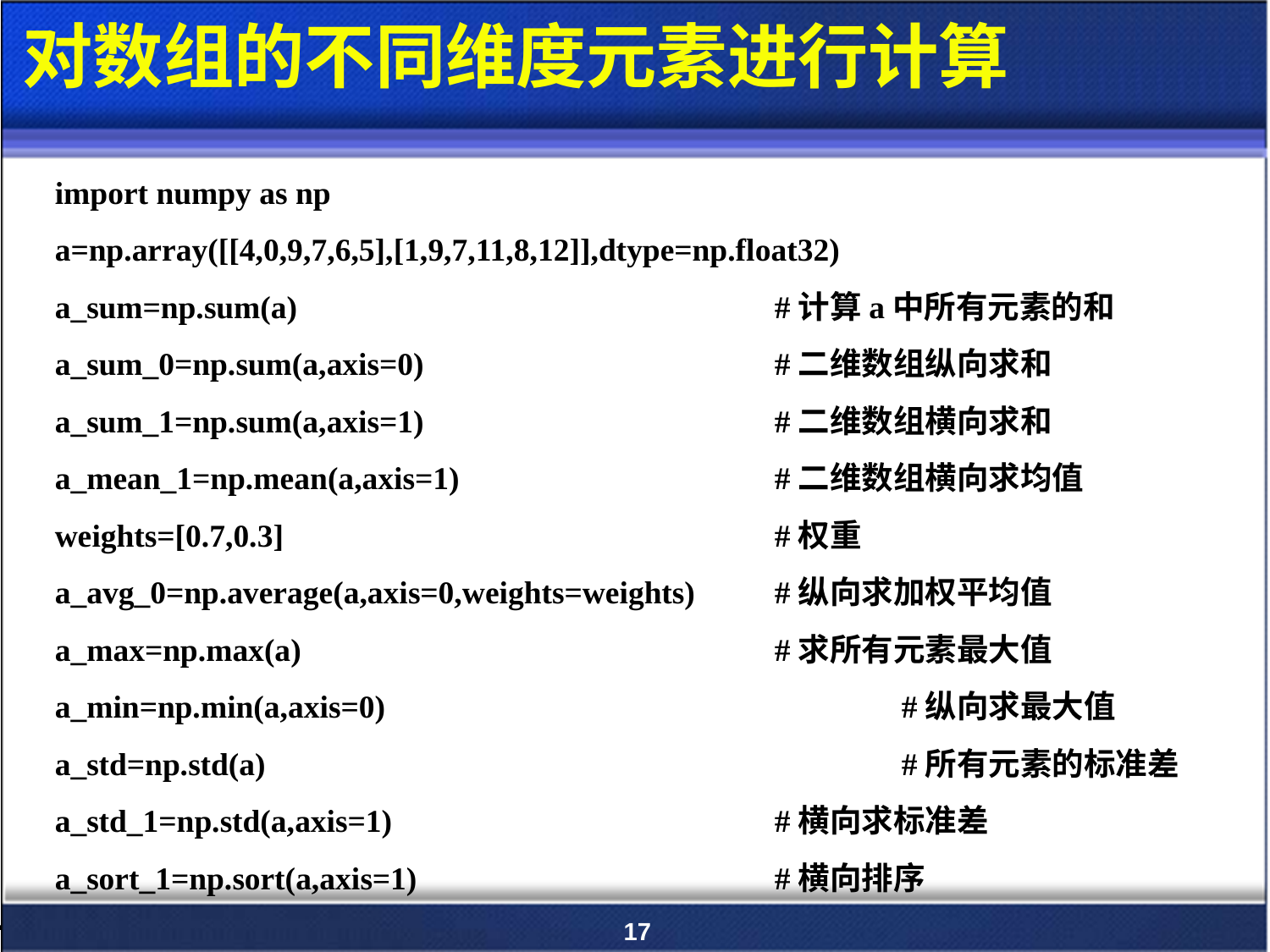

# 对数组的不同维度元素进行计算
import numpy as np
a=np.array([[4,0,9,7,6,5],[1,9,7,11,8,12]],dtype=np.float32)
a_sum=np.sum(a) 				#计算a中所有元素的和
a_sum_0=np.sum(a,axis=0) 			#二维数组纵向求和
a_sum_1=np.sum(a,axis=1) 			#二维数组横向求和
a_mean_1=np.mean(a,axis=1) 			#二维数组横向求均值
weights=[0.7,0.3] 				#权重
a_avg_0=np.average(a,axis=0,weights=weights) 	#纵向求加权平均值
a_max=np.max(a) 				#求所有元素最大值
a_min=np.min(a,axis=0) 				#纵向求最大值
a_std=np.std(a) 					#所有元素的标准差
a_std_1=np.std(a,axis=1)				#横向求标准差
a_sort_1=np.sort(a,axis=1) 			#横向排序
17